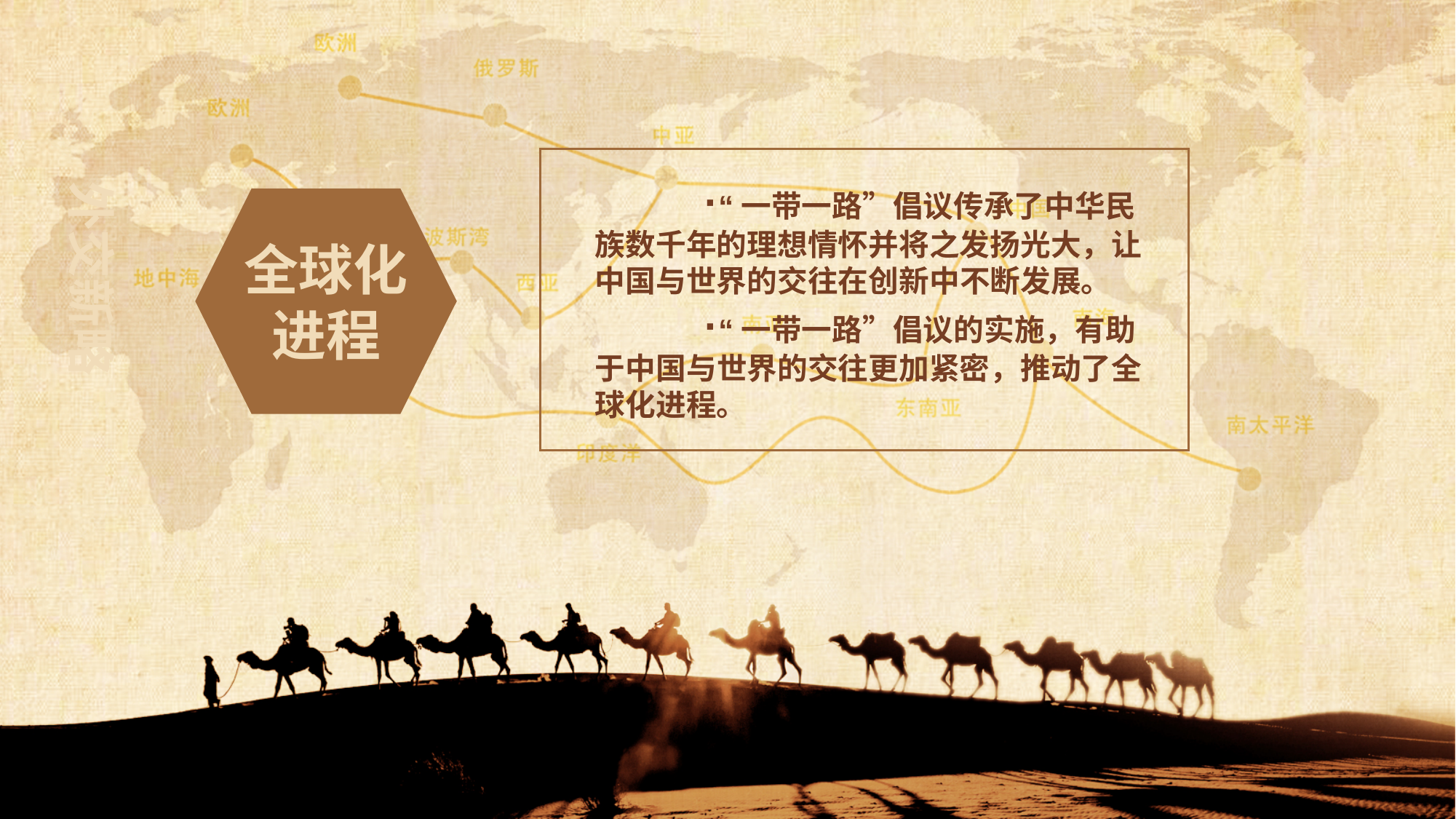

·“一带一路”倡议传承了中华民族数千年的理想情怀并将之发扬光大，让中国与世界的交往在创新中不断发展。
	·“一带一路”倡议的实施，有助于中国与世界的交往更加紧密，推动了全球化进程。
外交新略
全球化进程